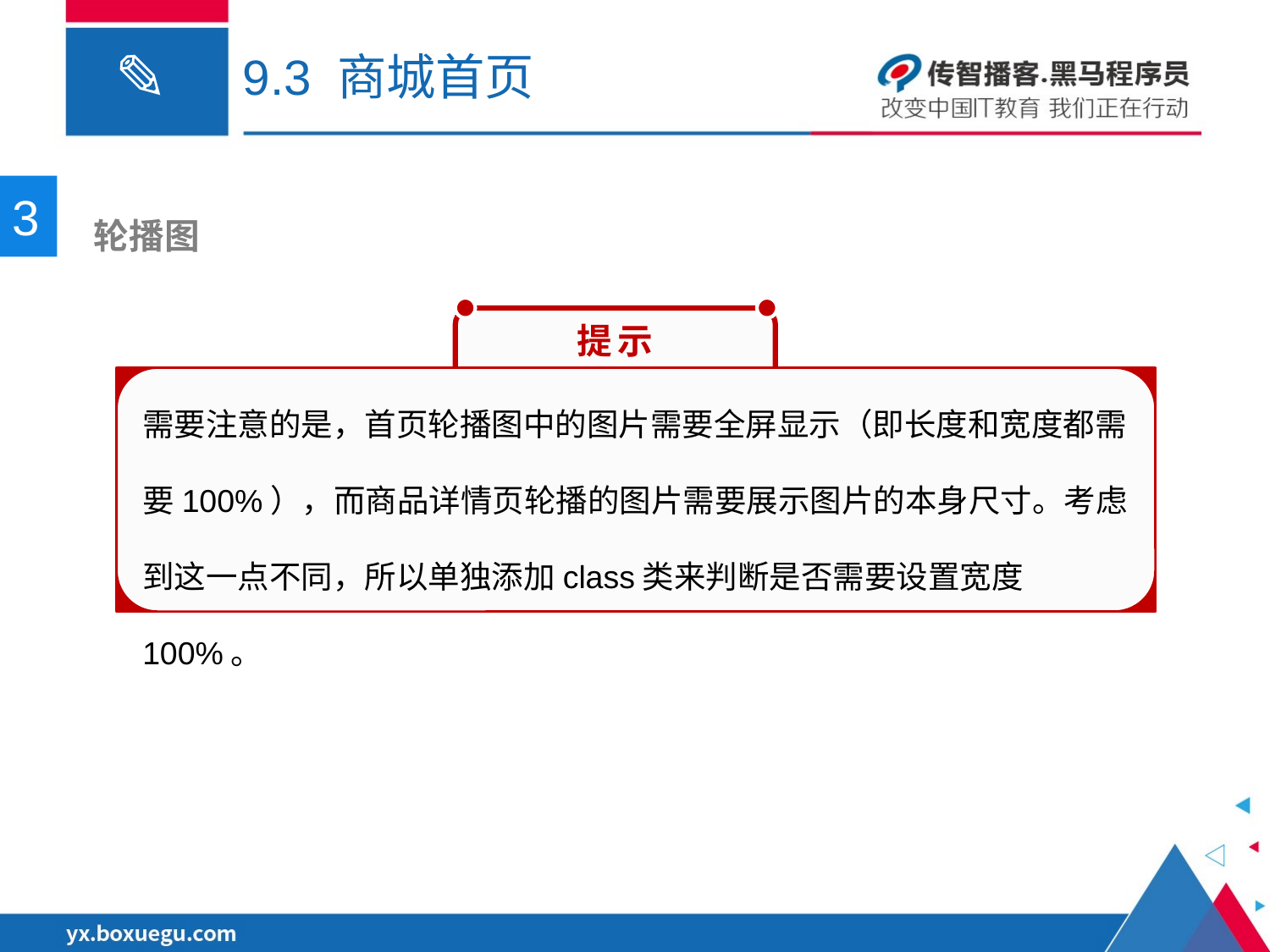

# 9.3 商城首页

3
  轮播图

　提示

需要注意的是，首页轮播图中的图片需要全屏显示（即长度和宽度都需要100%），而商品详情页轮播的图片需要展示图片的本身尺寸。考虑到这一点不同，所以单独添加class类来判断是否需要设置宽度100%。